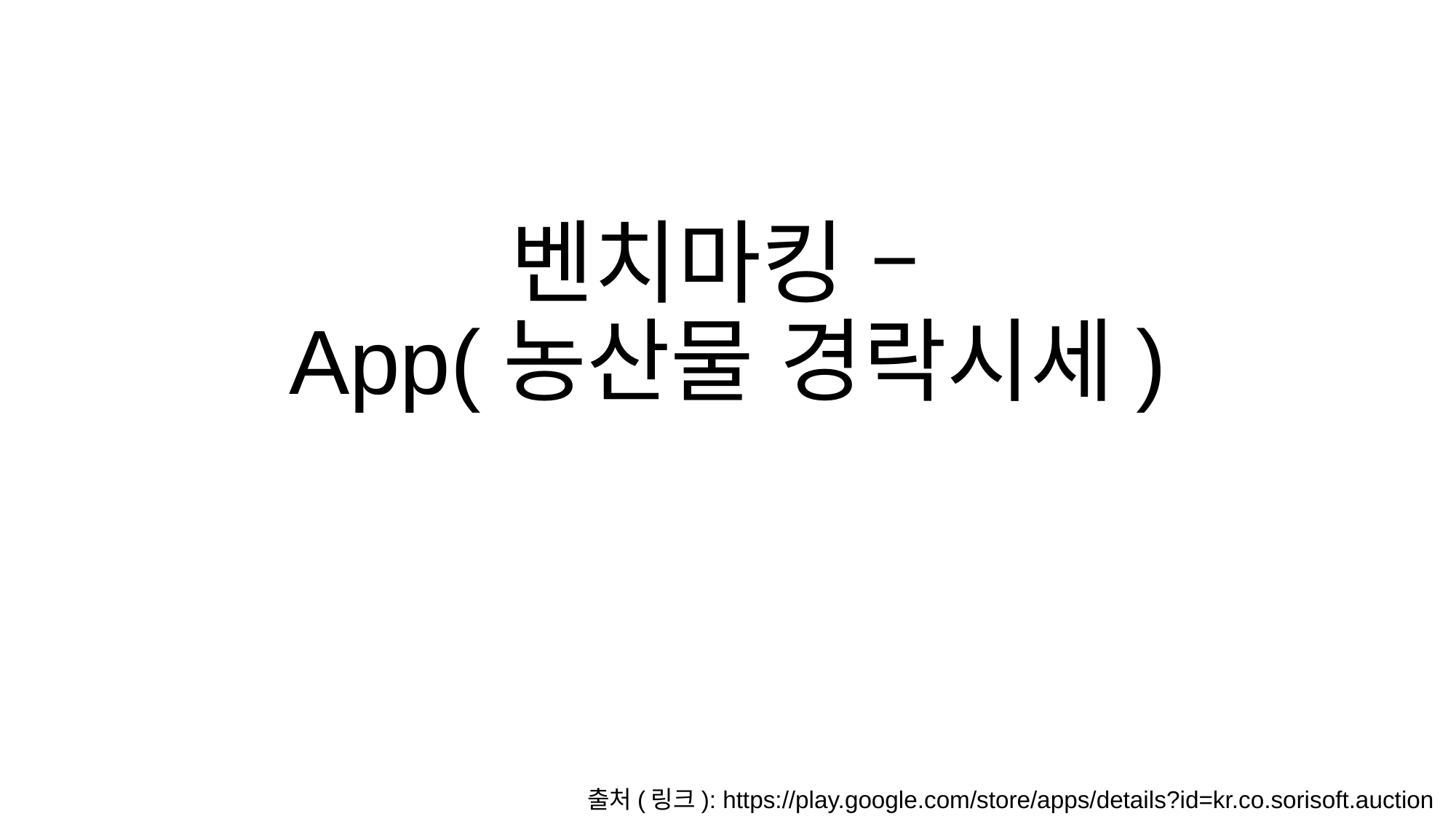

# 벤치마킹 – App(농산물 경락시세)
출처(링크): https://play.google.com/store/apps/details?id=kr.co.sorisoft.auction